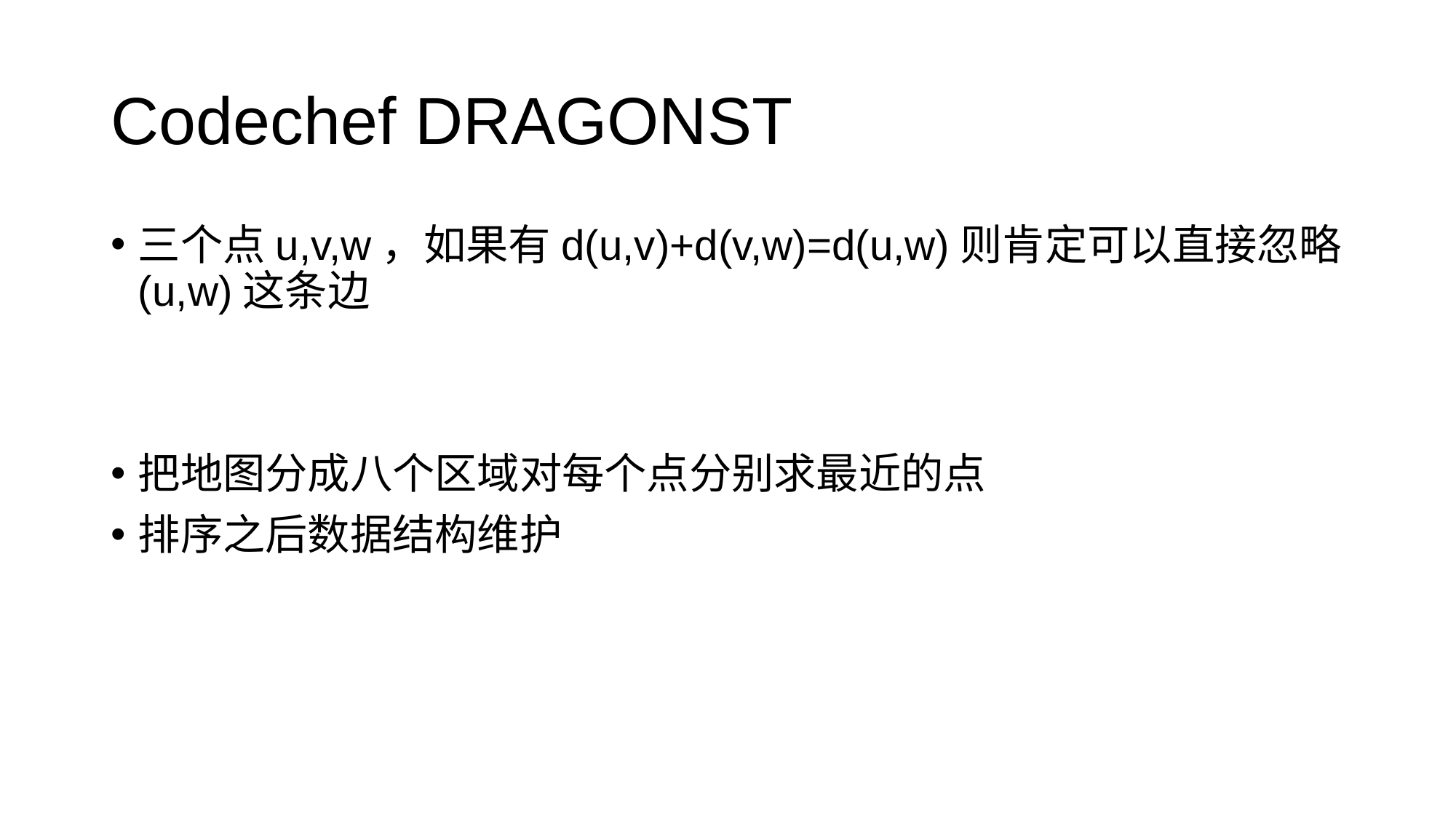

# Codechef DRAGONST
三个点u,v,w，如果有d(u,v)+d(v,w)=d(u,w)则肯定可以直接忽略(u,w)这条边

把地图分成八个区域对每个点分别求最近的点
排序之后数据结构维护